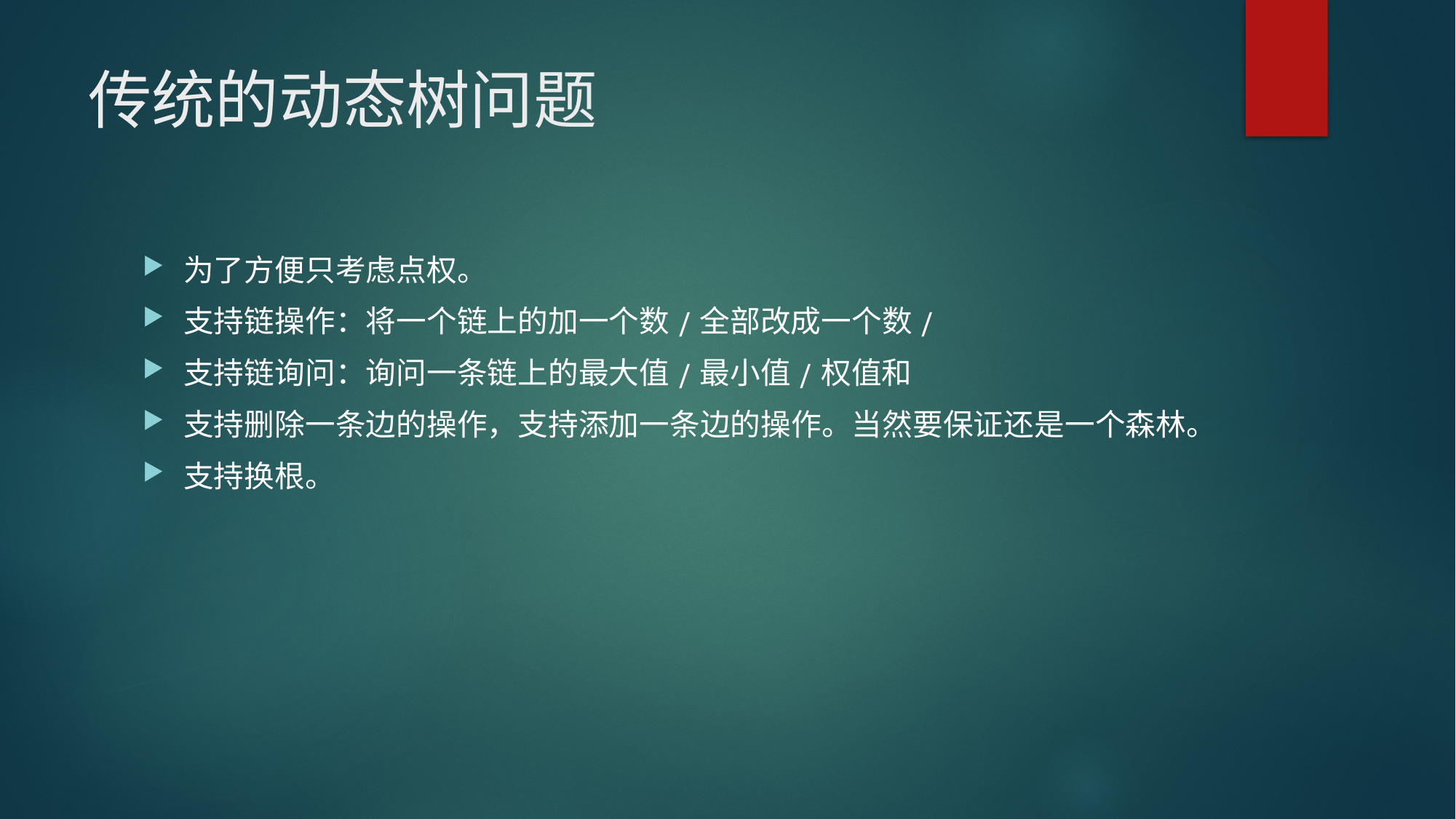

# 传统的动态树问题
为了方便只考虑点权。
支持链操作：将一个链上的加一个数/全部改成一个数/
支持链询问：询问一条链上的最大值/最小值/权值和
支持删除一条边的操作，支持添加一条边的操作。当然要保证还是一个森林。
支持换根。